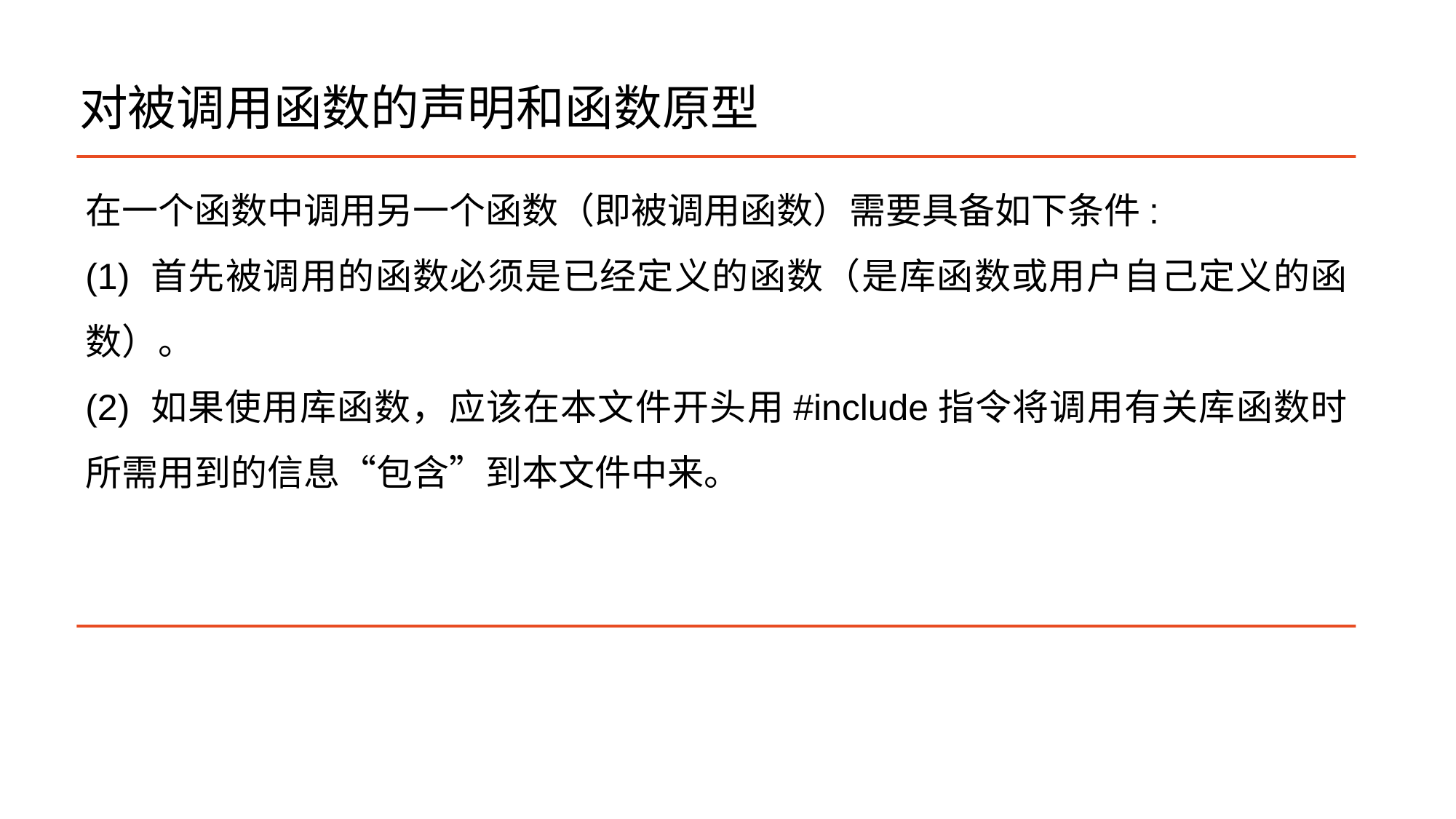

# 对被调用函数的声明和函数原型
在一个函数中调用另一个函数（即被调用函数）需要具备如下条件:
(1) 首先被调用的函数必须是已经定义的函数（是库函数或用户自己定义的函数）。
(2) 如果使用库函数，应该在本文件开头用#include指令将调用有关库函数时所需用到的信息“包含”到本文件中来。